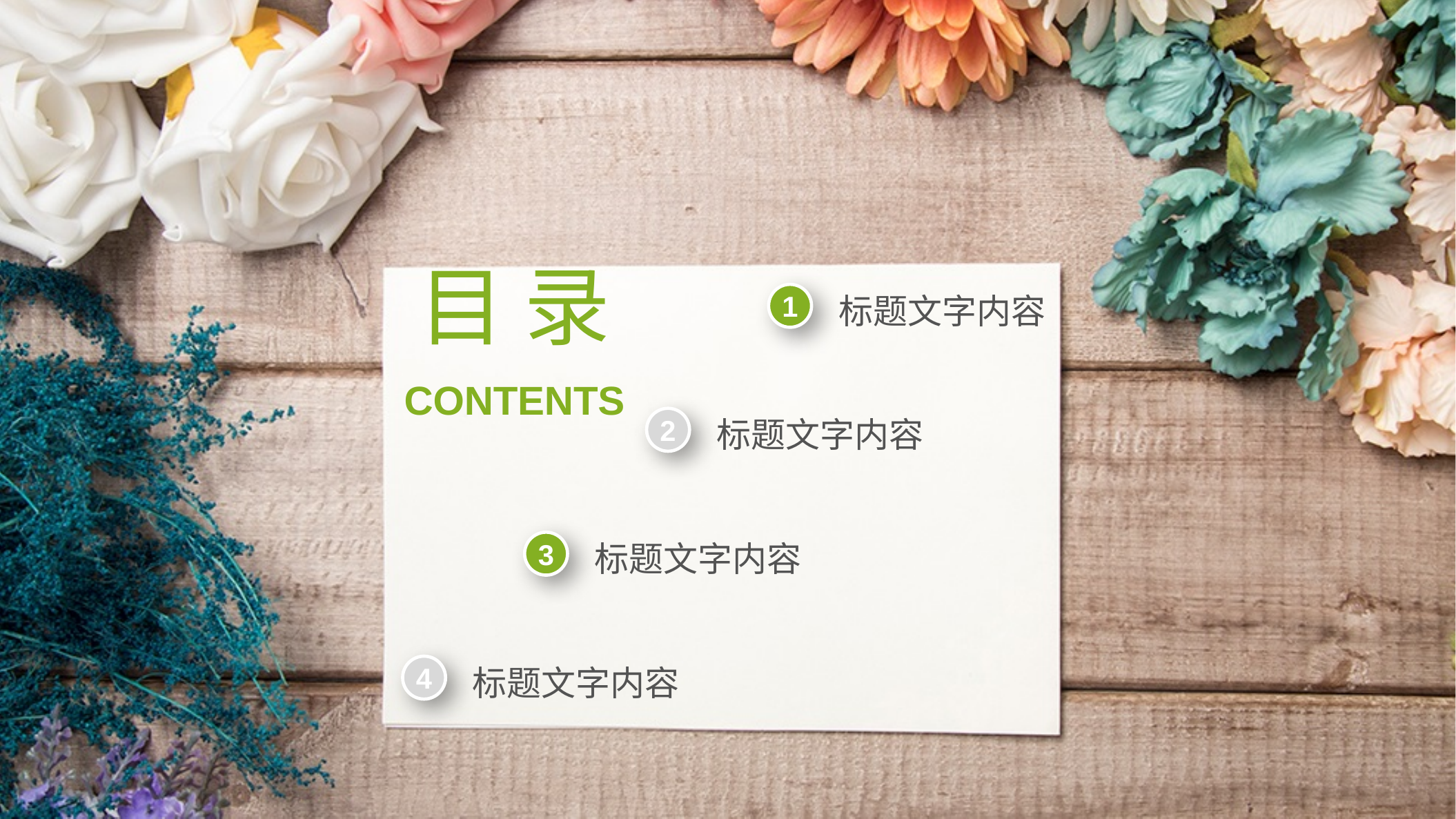

目 录
1
标题文字内容
CONTENTS
2
标题文字内容
3
标题文字内容
4
标题文字内容